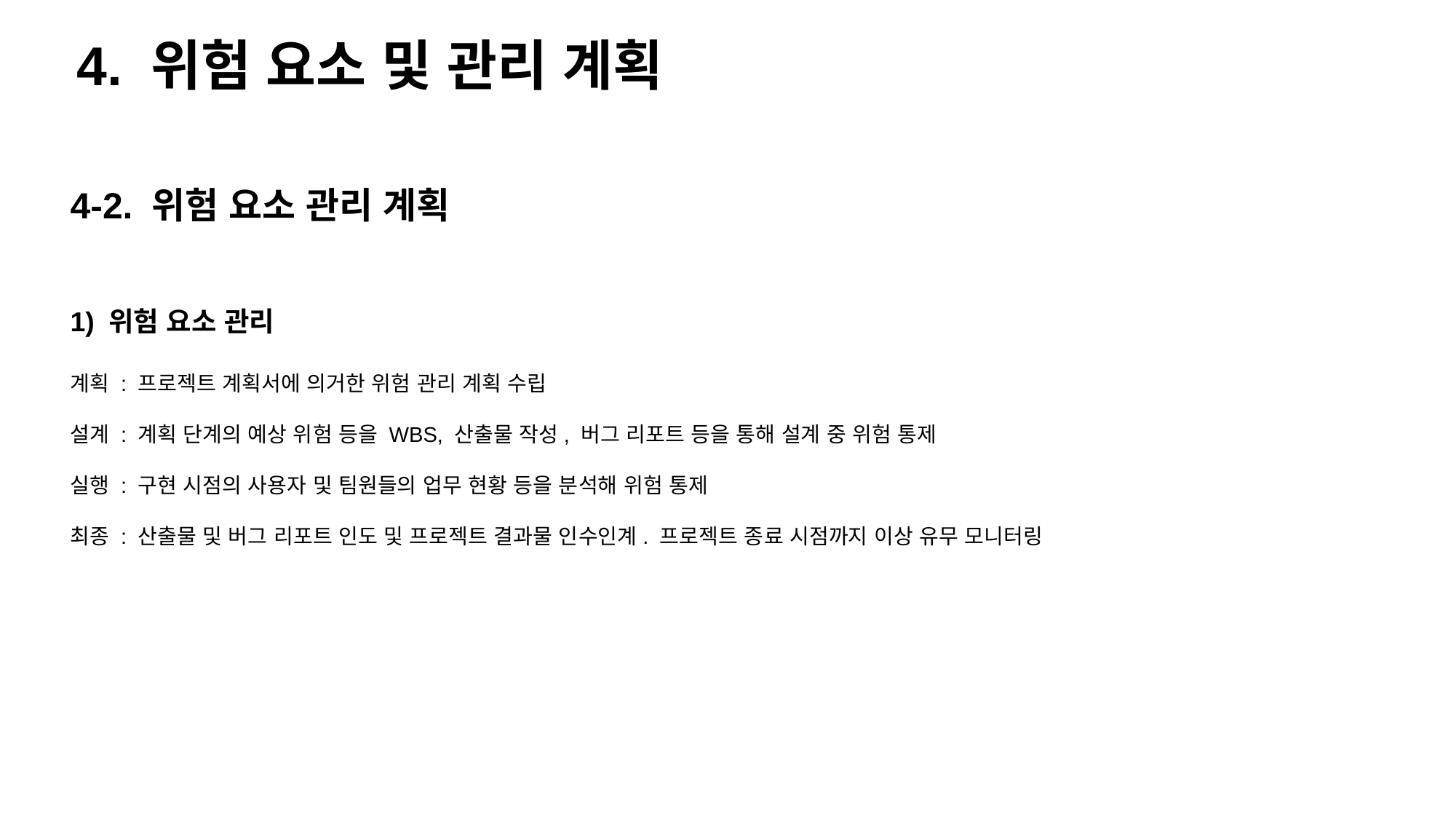

4. 위험 요소 및 관리 계획
4-2. 위험 요소 관리 계획
1) 위험 요소 관리

계획 : 프로젝트 계획서에 의거한 위험 관리 계획 수립

설계 : 계획 단계의 예상 위험 등을 WBS, 산출물 작성, 버그 리포트 등을 통해 설계 중 위험 통제

실행 : 구현 시점의 사용자 및 팀원들의 업무 현황 등을 분석해 위험 통제

최종 : 산출물 및 버그 리포트 인도 및 프로젝트 결과물 인수인계. 프로젝트 종료 시점까지 이상 유무 모니터링